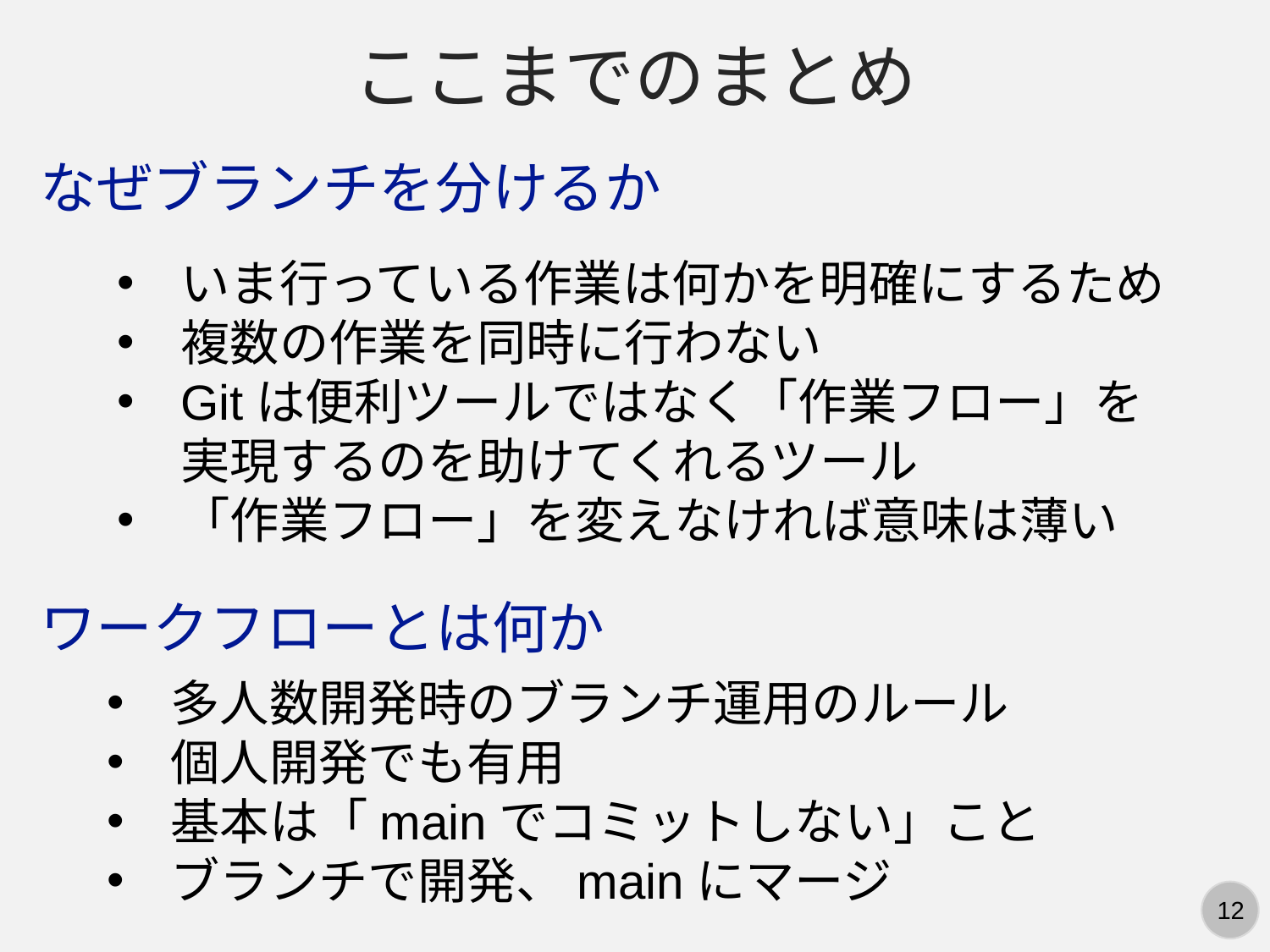

ここまでのまとめ
なぜブランチを分けるか
いま行っている作業は何かを明確にするため
複数の作業を同時に行わない
Gitは便利ツールではなく「作業フロー」を実現するのを助けてくれるツール
「作業フロー」を変えなければ意味は薄い
ワークフローとは何か
多人数開発時のブランチ運用のルール
個人開発でも有用
基本は「mainでコミットしない」こと
ブランチで開発、mainにマージ